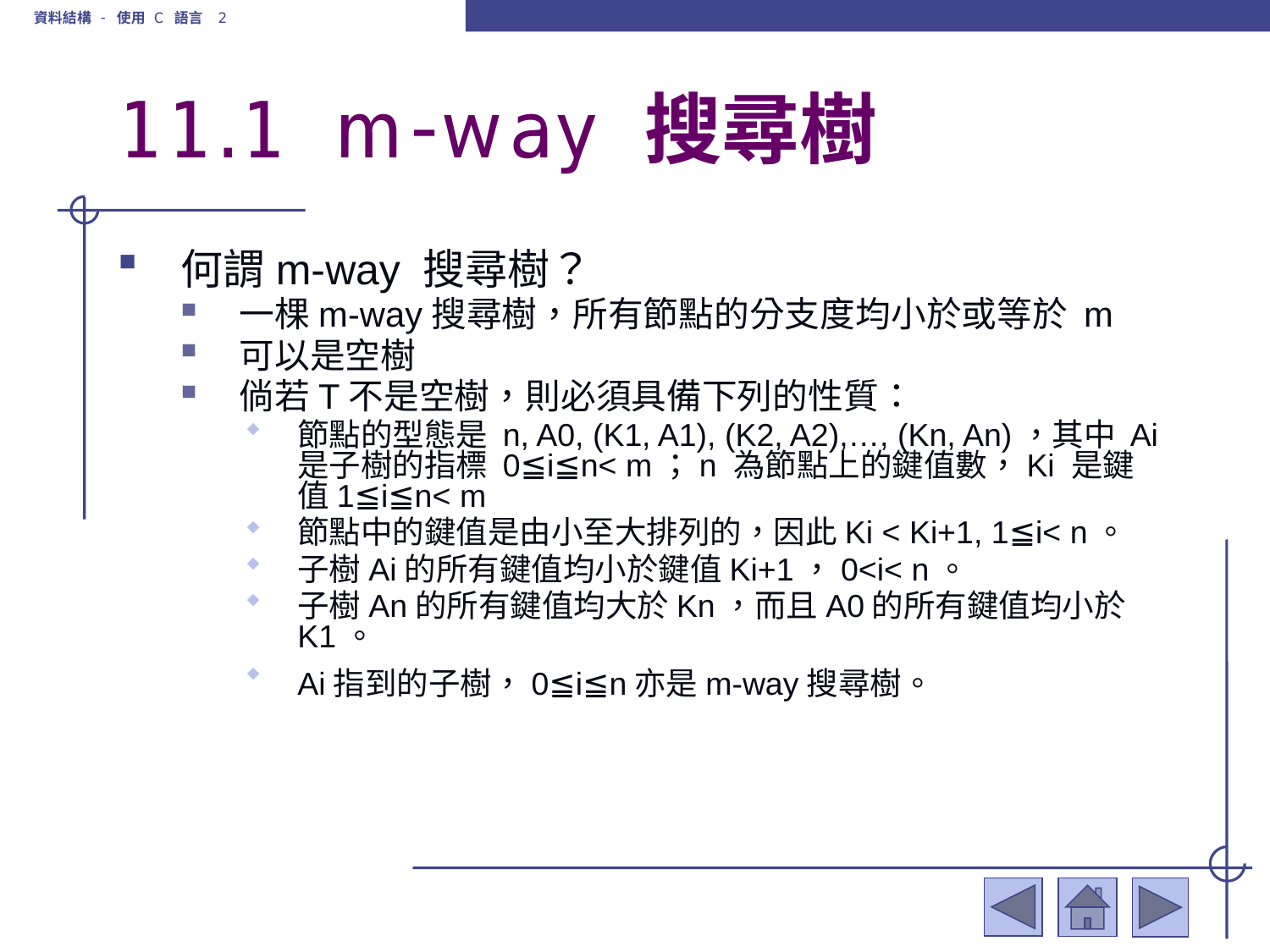

資料結構 - 使用 C 語言   2
# 11.1  m-way 搜尋樹
何謂m-way 搜尋樹？
一棵m-way搜尋樹，所有節點的分支度均小於或等於 m
可以是空樹
倘若T不是空樹，則必須具備下列的性質：
節點的型態是 n, A0, (K1, A1), (K2, A2),…, (Kn, An)，其中 Ai 是子樹的指標 0≦i≦n< m；n 為節點上的鍵值數，Ki 是鍵值1≦i≦n< m
節點中的鍵值是由小至大排列的，因此Ki < Ki+1, 1≦i< n。
子樹Ai的所有鍵值均小於鍵值Ki+1，0<i< n。
子樹An的所有鍵值均大於Kn，而且A0的所有鍵值均小於K1。
Ai指到的子樹，0≦i≦n亦是m-way搜尋樹。